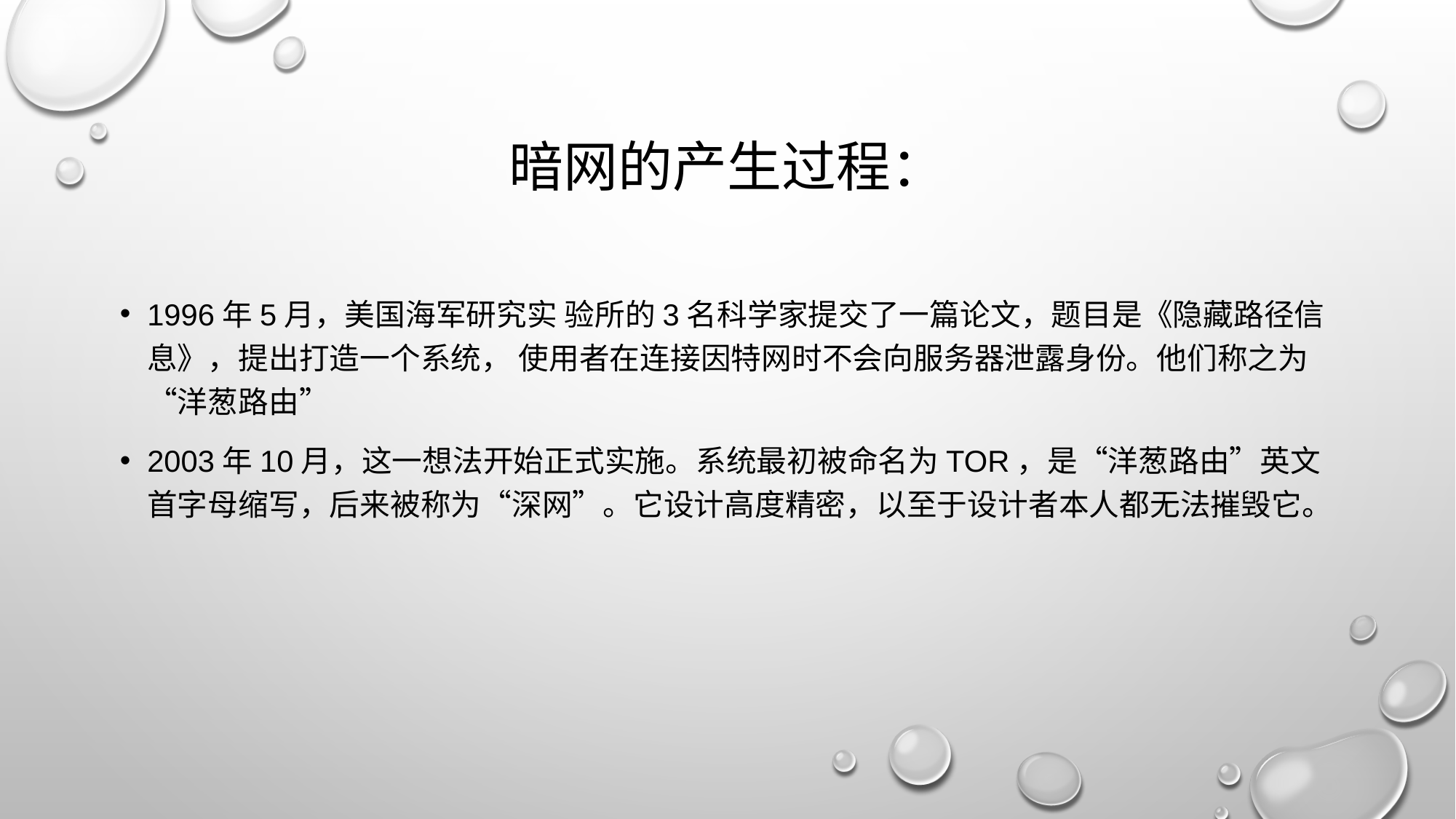

# 暗网的产生过程：
1996年5月，美国海军研究实 验所的3名科学家提交了一篇论文，题目是《隐藏路径信息》，提出打造一个系统， 使用者在连接因特网时不会向服务器泄露身份。他们称之为“洋葱路由”
2003年10月，这一想法开始正式实施。系统最初被命名为Tor，是“洋葱路由”英文首字母缩写，后来被称为“深网”。它设计高度精密，以至于设计者本人都无法摧毁它。